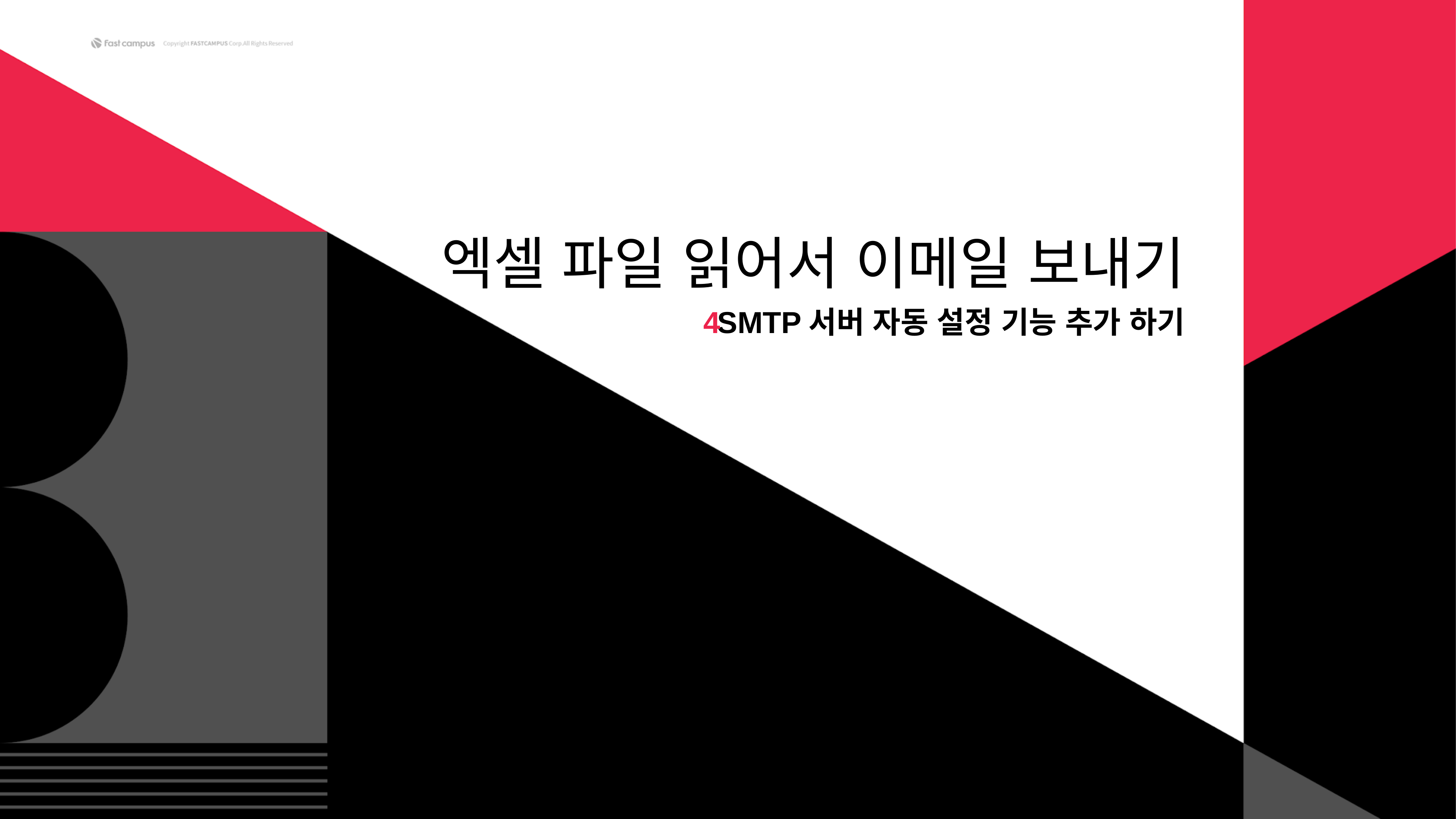

# 엑셀 파일 읽어서 이메일 보내기
SMTP서버 자동 설정 기능 추가 하기
4